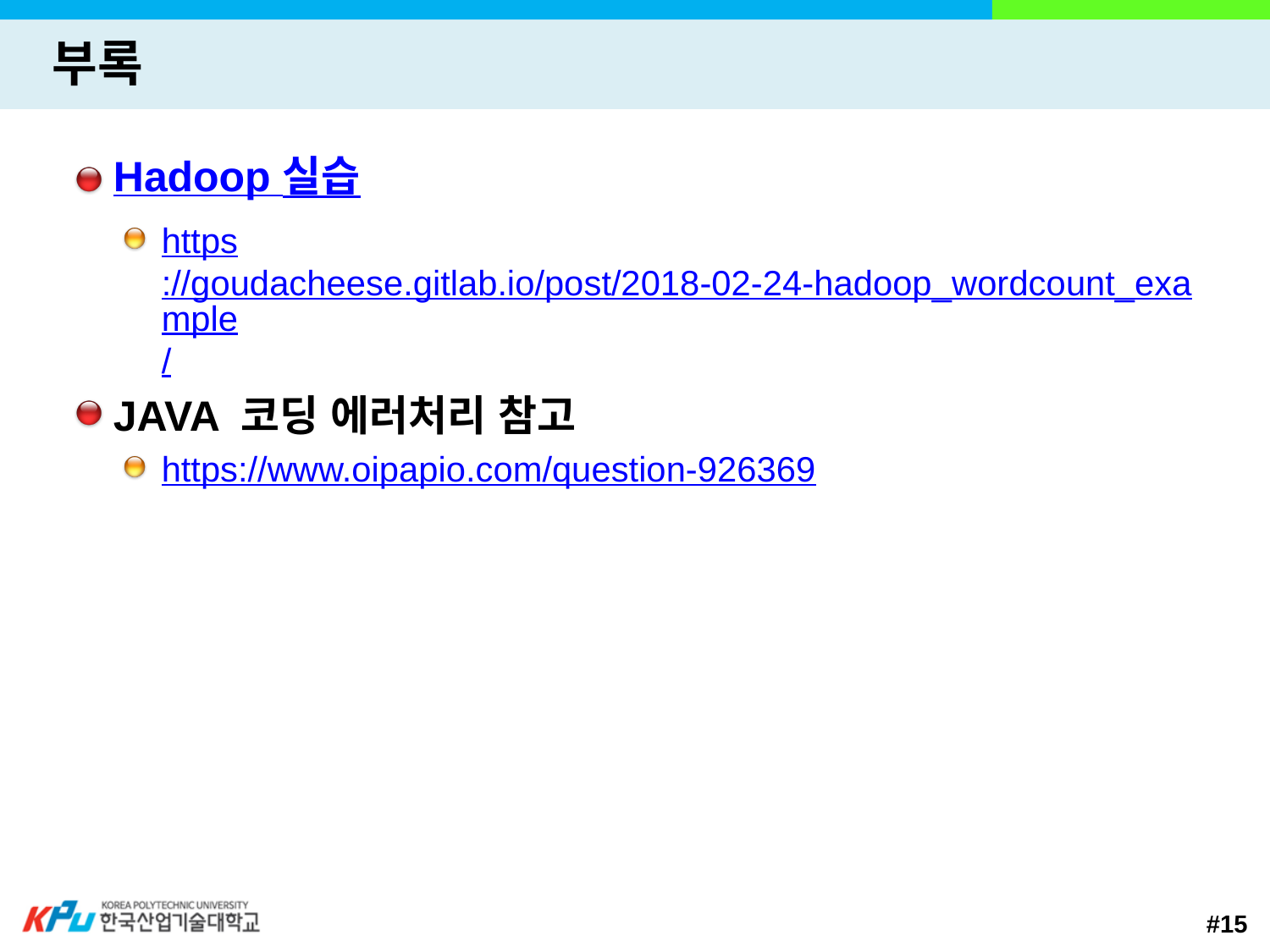

# 부록
Hadoop 실습
https://goudacheese.gitlab.io/post/2018-02-24-hadoop_wordcount_example/
JAVA 코딩 에러처리 참고
https://www.oipapio.com/question-926369